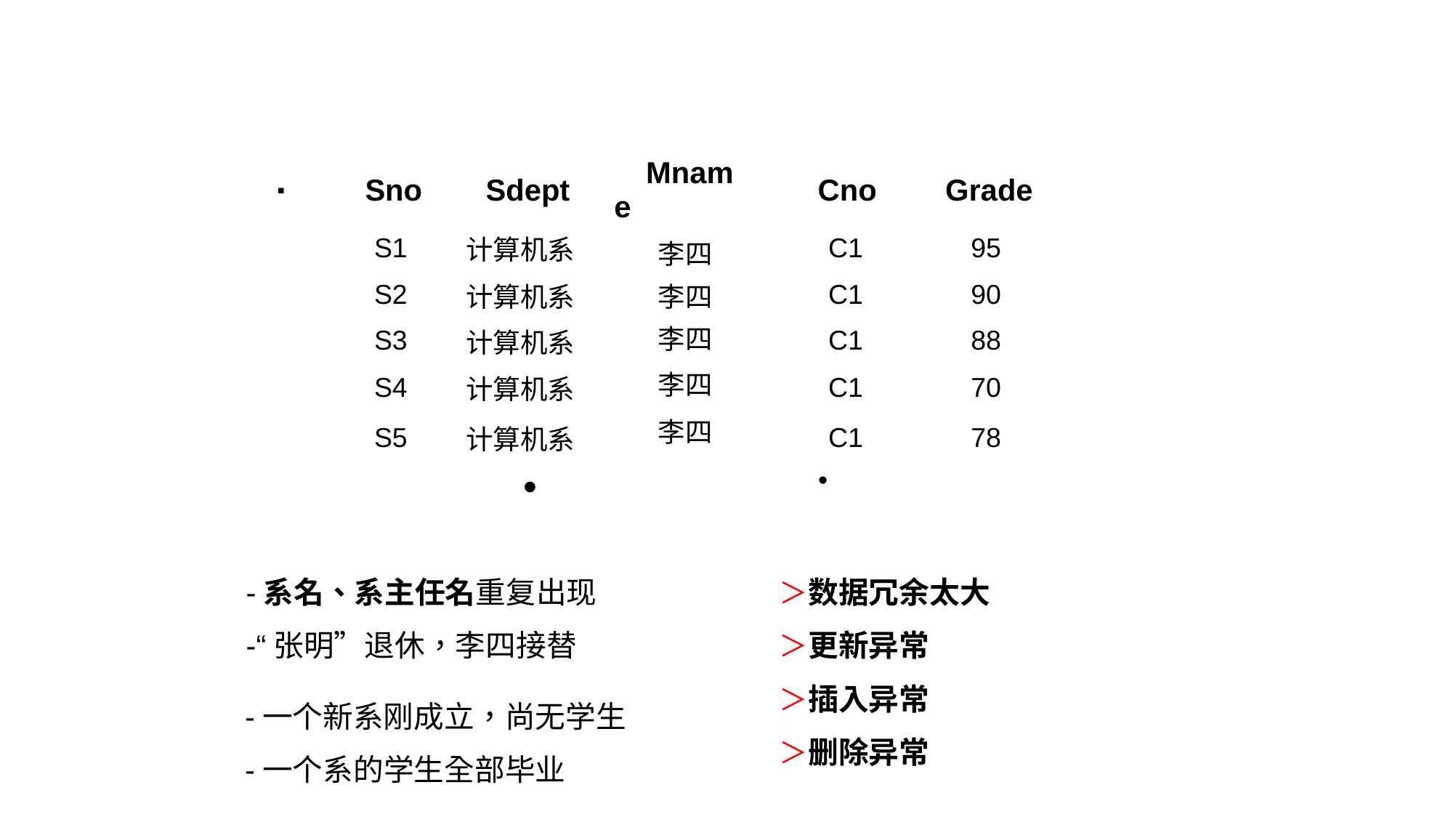

| ■ | Sno | Sdept | Mname | Cno | Grade |
| --- | --- | --- | --- | --- | --- |
|  | S1 | 计算机系 | 李四 | C1 | 95 |
|  | S2 | 计算机系 | 李四 | C1 | 90 |
|  | S3 | 计算机系 | 李四 | C1 | 88 |
|  | S4 | 计算机系 | 李四 | C1 | 70 |
|  | S5 | 计算机系 | 李四 | C1 | 78 |
|  |  | • |  | • |  |
-系名、系主任名重复出现
-“张明”退休，李四接替
＞数据冗余太大
＞更新异常
＞插入异常
＞删除异常
-一个新系刚成立，尚无学生
-一个系的学生全部毕业